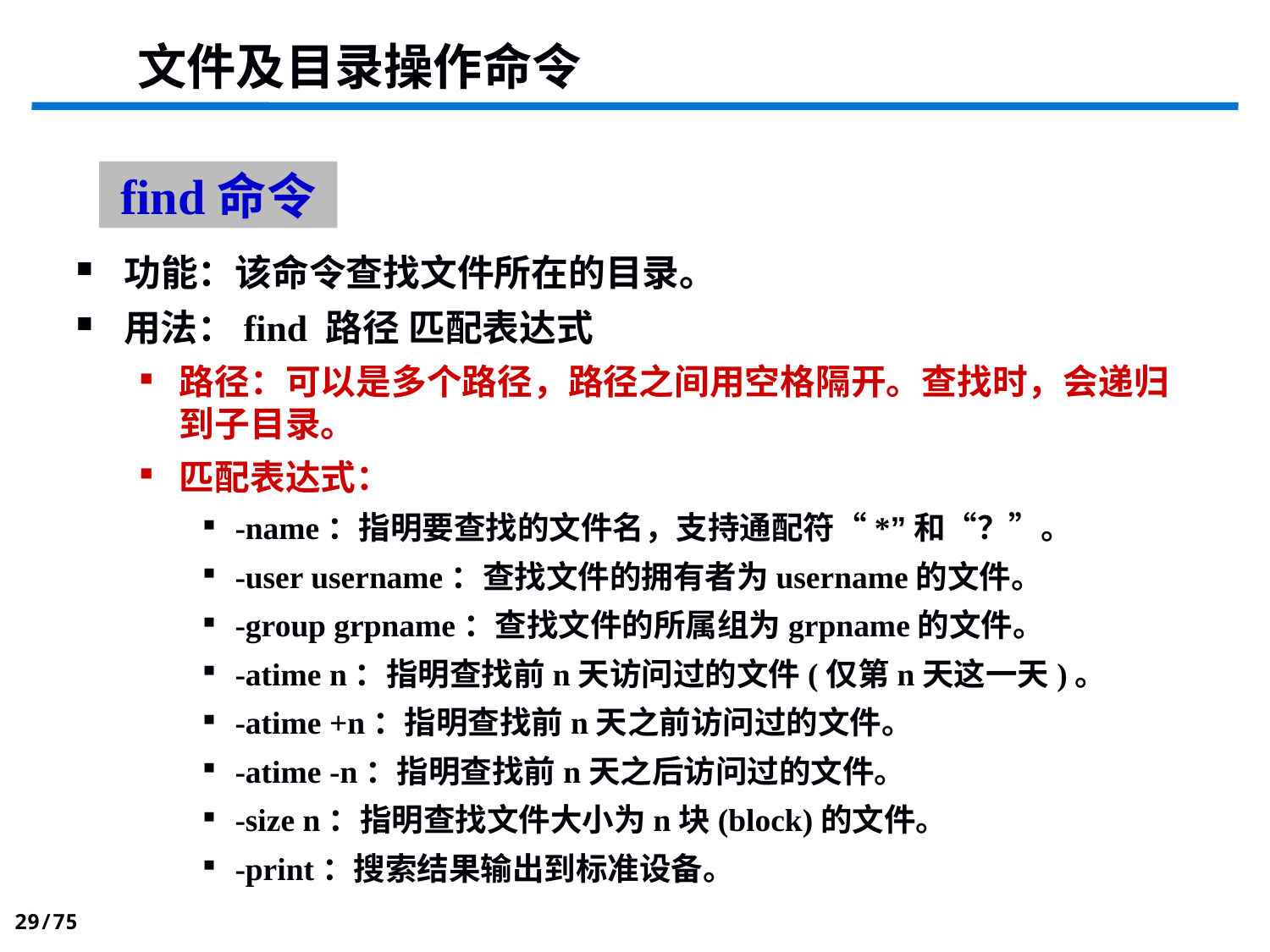

文件及目录操作命令
find命令
功能：该命令查找文件所在的目录。
用法：find 路径 匹配表达式
路径：可以是多个路径，路径之间用空格隔开。查找时，会递归到子目录。
匹配表达式：
-name：指明要查找的文件名，支持通配符“*”和“？”。
-user username：查找文件的拥有者为username的文件。
-group grpname：查找文件的所属组为grpname的文件。
-atime n：指明查找前n天访问过的文件(仅第n天这一天)。
-atime +n：指明查找前n天之前访问过的文件。
-atime -n：指明查找前n天之后访问过的文件。
-size n：指明查找文件大小为n块(block)的文件。
-print：搜索结果输出到标准设备。